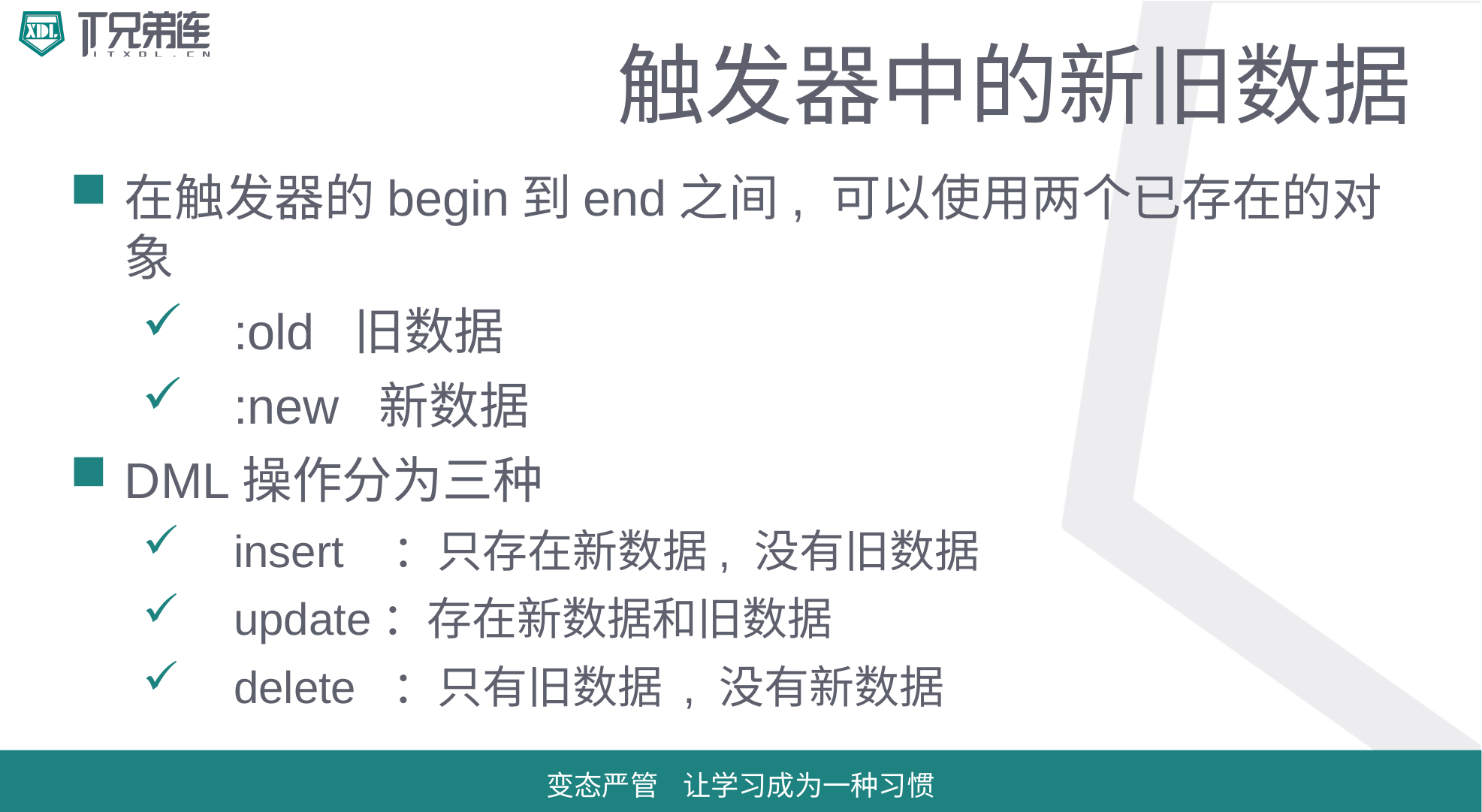

# 触发器中的新旧数据
在触发器的begin到end之间, 可以使用两个已存在的对象
:old  旧数据
:new  新数据
DML操作分为三种
insert   ：只存在新数据, 没有旧数据
update：存在新数据和旧数据
delete  ：只有旧数据 , 没有新数据